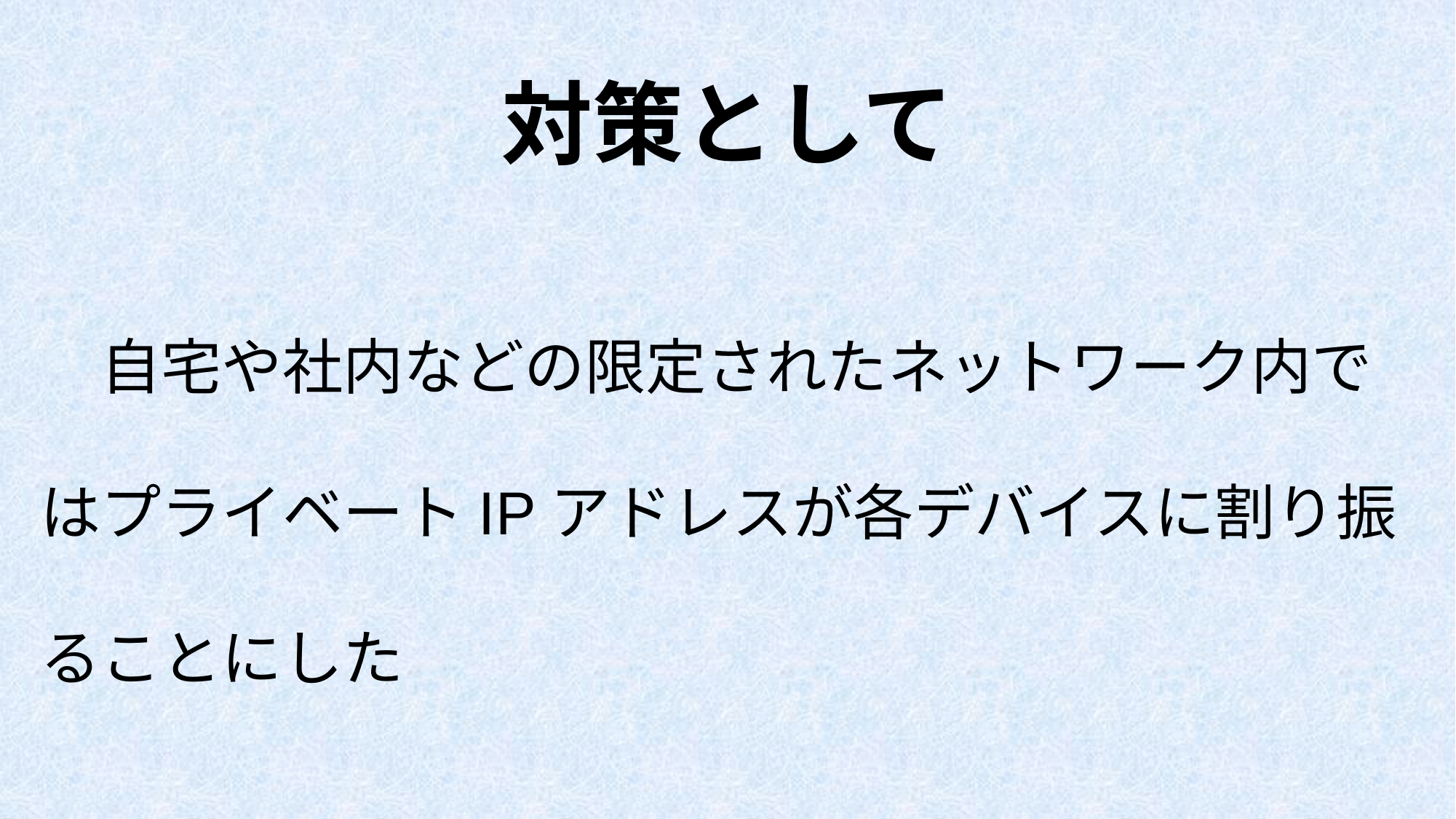

# 対策として
　自宅や社内などの限定されたネットワーク内ではプライベートIPアドレスが各デバイスに割り振ることにした